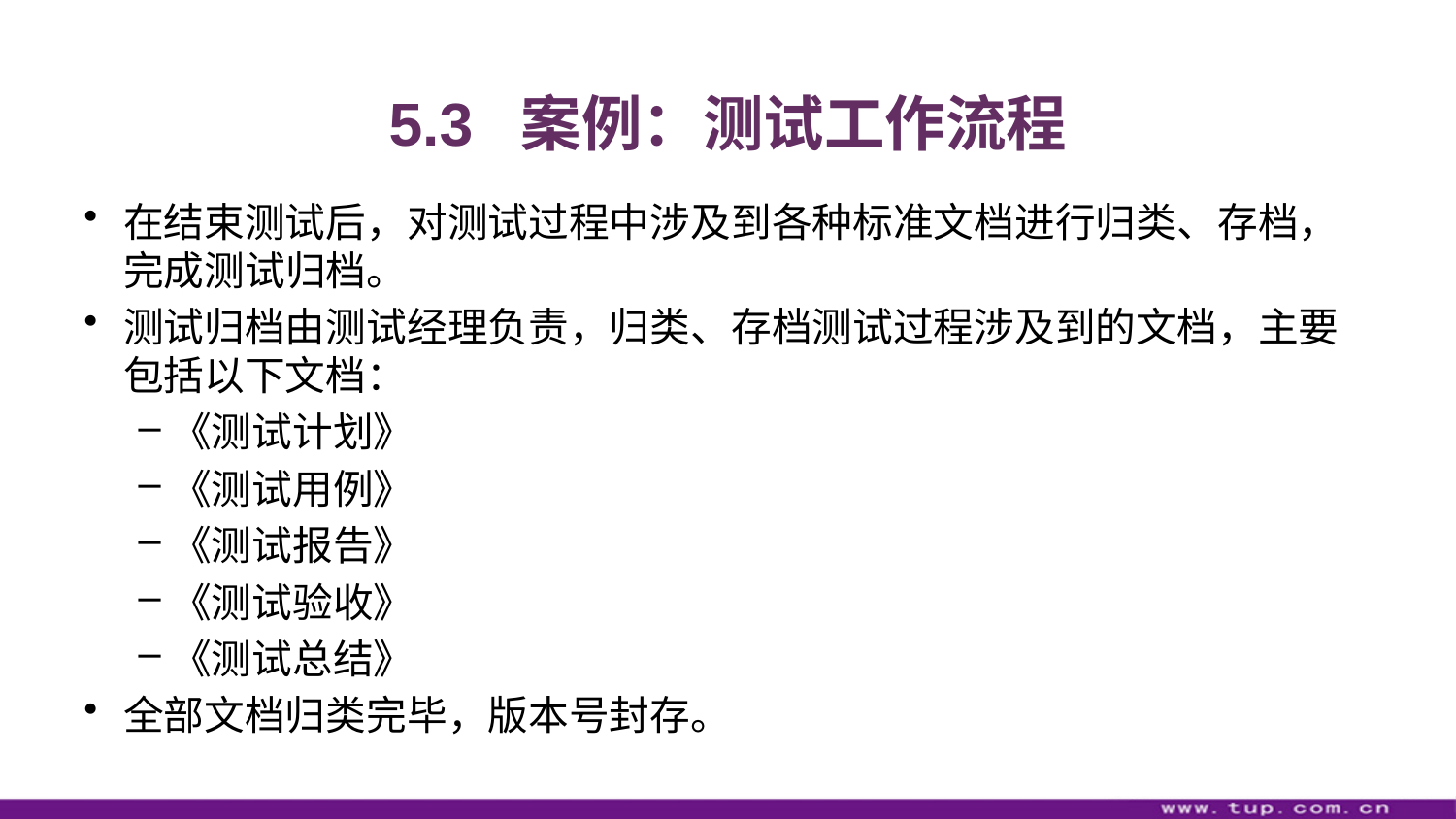

# 5.3  案例：测试工作流程
在结束测试后，对测试过程中涉及到各种标准文档进行归类、存档，完成测试归档。
测试归档由测试经理负责，归类、存档测试过程涉及到的文档，主要包括以下文档：
《测试计划》
《测试用例》
《测试报告》
《测试验收》
《测试总结》
全部文档归类完毕，版本号封存。